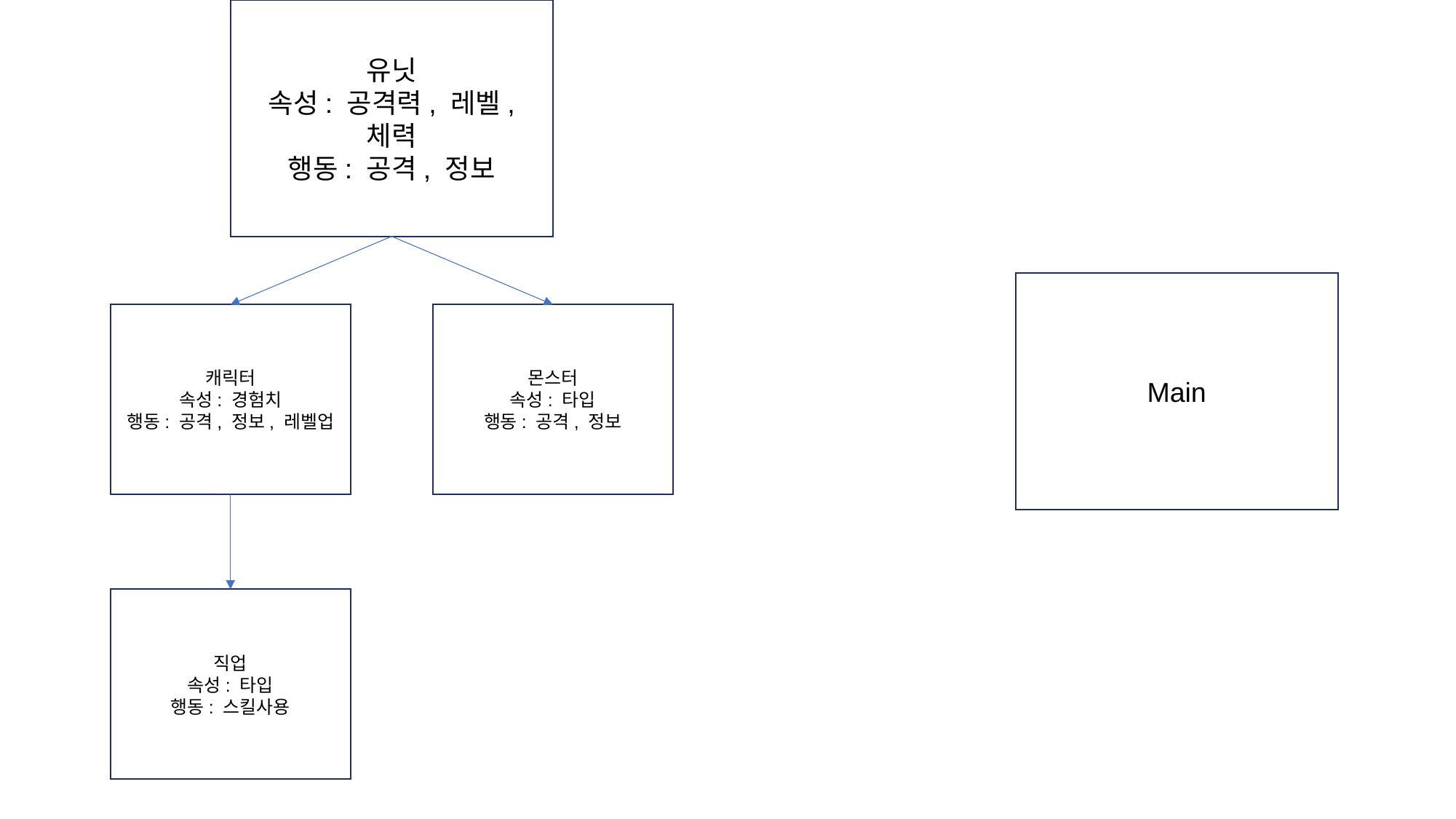

유닛
속성: 공격력, 레벨, 체력
행동: 공격, 정보
Main
캐릭터
속성: 경험치
행동: 공격, 정보, 레벨업
몬스터
속성: 타입
행동: 공격, 정보
직업
속성: 타입
행동: 스킬사용